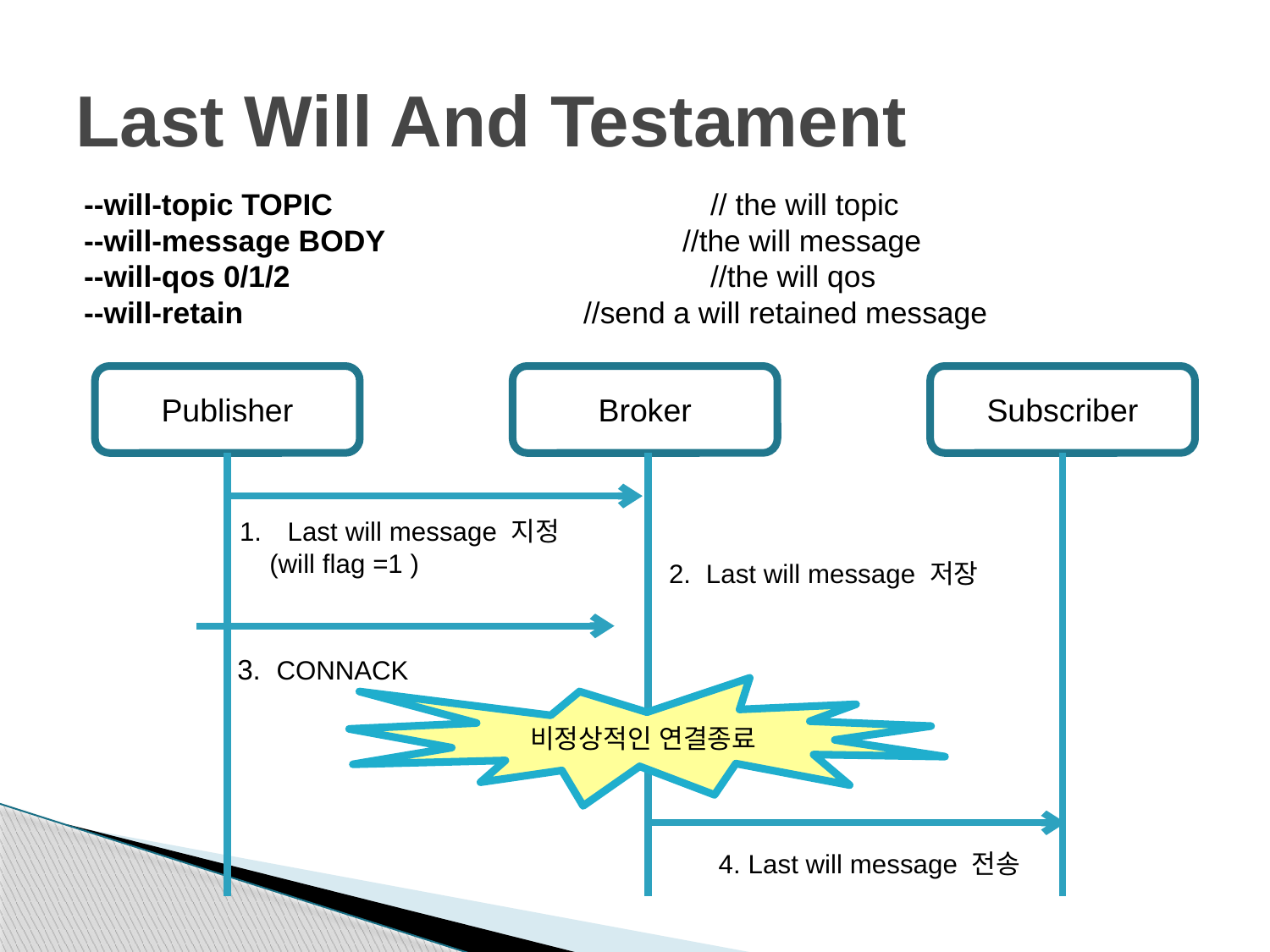

# Last Will And Testament
  --will-topic TOPIC   			 // the will topic
  --will-message BODY   		             //the will message
  --will-qos 0/1/2      			 //the will qos
  --will-retain         			 //send a will retained message
Publisher
Broker
Subscriber
Last will message 지정
    (will flag =1 )
2.  Last will message 저장
3.  CONNACK
비정상적인 연결종료
4. Last will message 전송